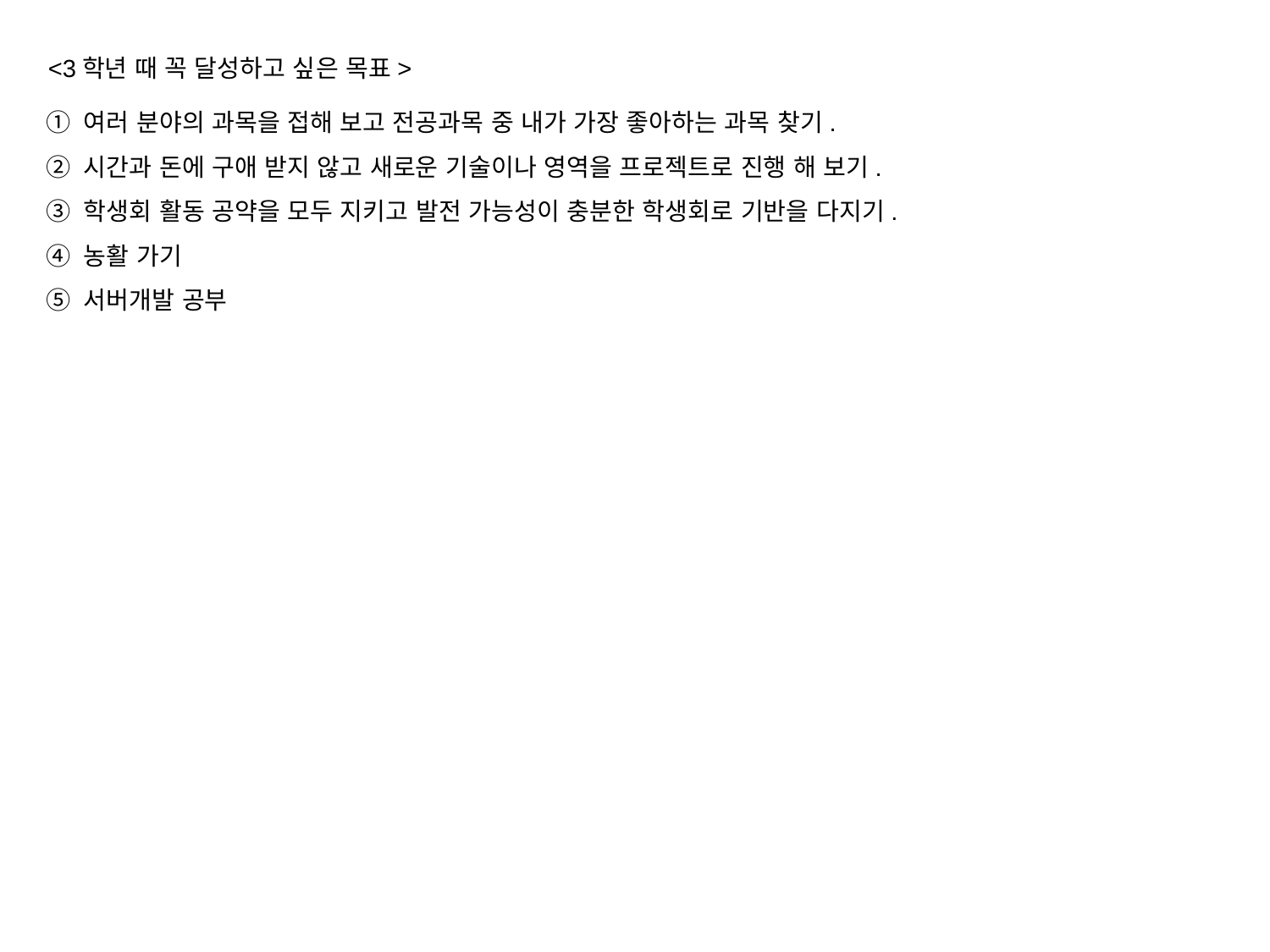

<3학년 때 꼭 달성하고 싶은 목표>
① 여러 분야의 과목을 접해 보고 전공과목 중 내가 가장 좋아하는 과목 찾기.
② 시간과 돈에 구애 받지 않고 새로운 기술이나 영역을 프로젝트로 진행 해 보기.
③ 학생회 활동 공약을 모두 지키고 발전 가능성이 충분한 학생회로 기반을 다지기.
④ 농활 가기
⑤ 서버개발 공부